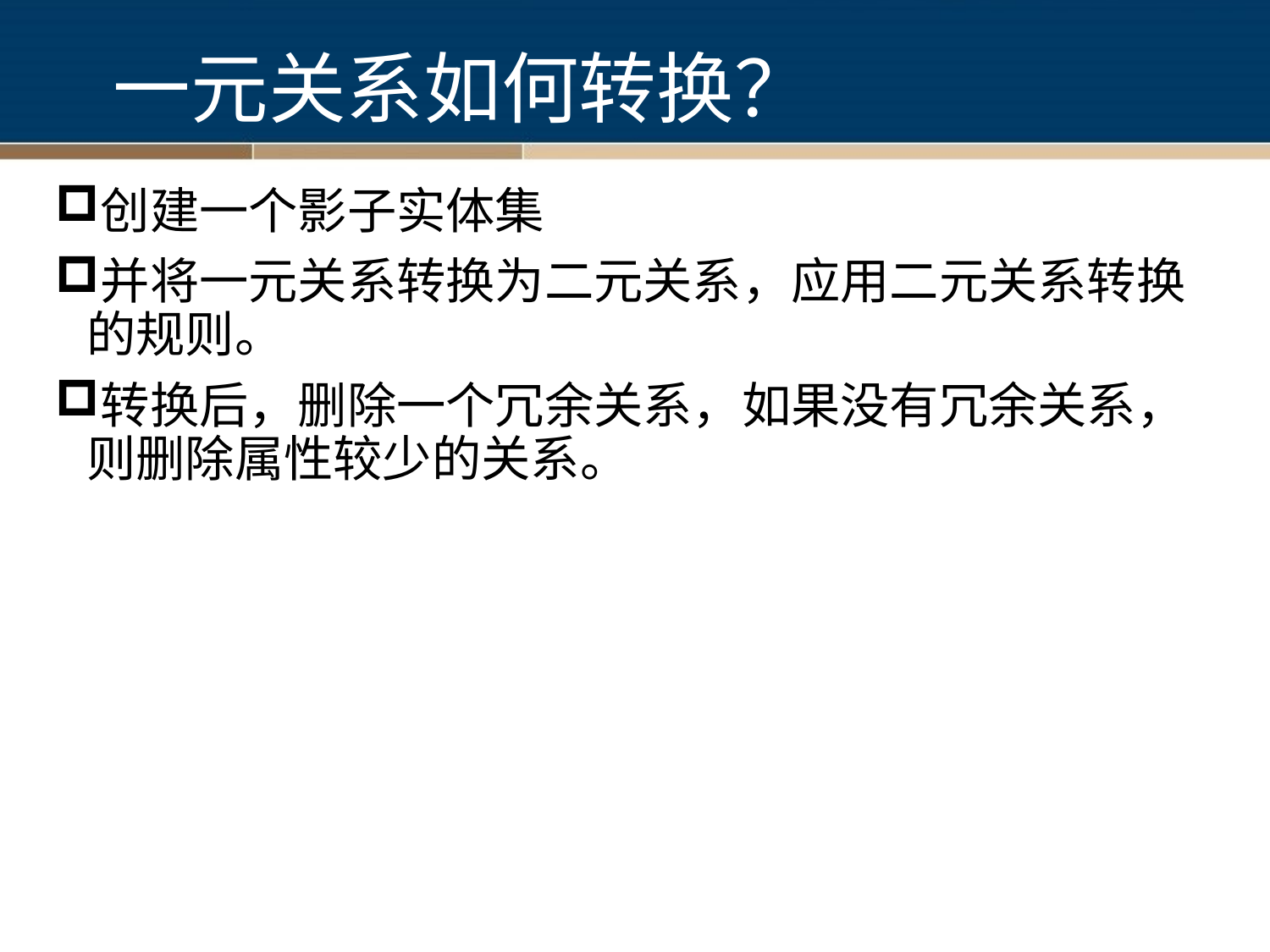

# 一元关系如何转换？
创建一个影子实体集
并将一元关系转换为二元关系，应用二元关系转换的规则。
转换后，删除一个冗余关系，如果没有冗余关系，则删除属性较少的关系。